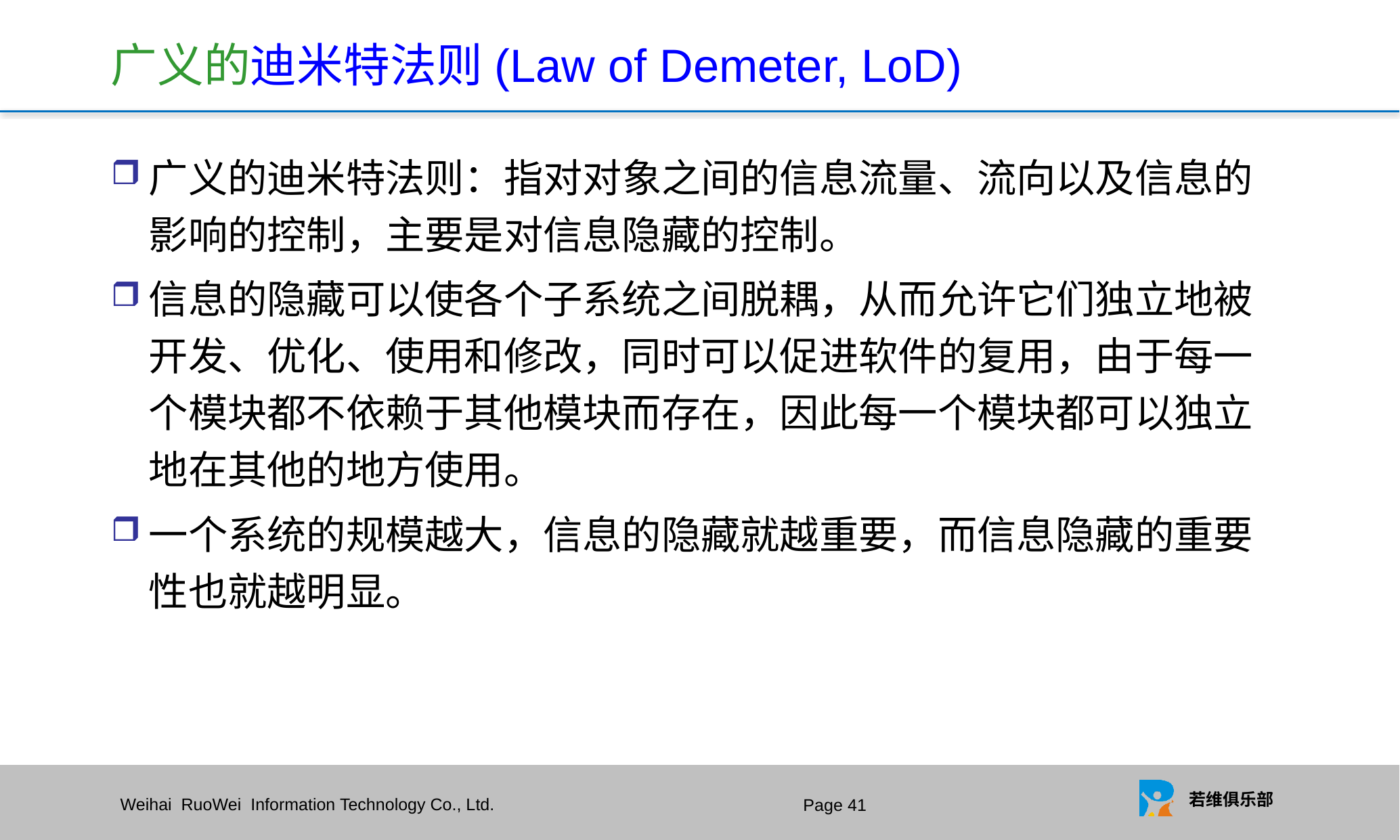

# 广义的迪米特法则(Law of Demeter, LoD)
广义的迪米特法则：指对对象之间的信息流量、流向以及信息的影响的控制，主要是对信息隐藏的控制。
信息的隐藏可以使各个子系统之间脱耦，从而允许它们独立地被开发、优化、使用和修改，同时可以促进软件的复用，由于每一个模块都不依赖于其他模块而存在，因此每一个模块都可以独立地在其他的地方使用。
一个系统的规模越大，信息的隐藏就越重要，而信息隐藏的重要性也就越明显。
Page 41